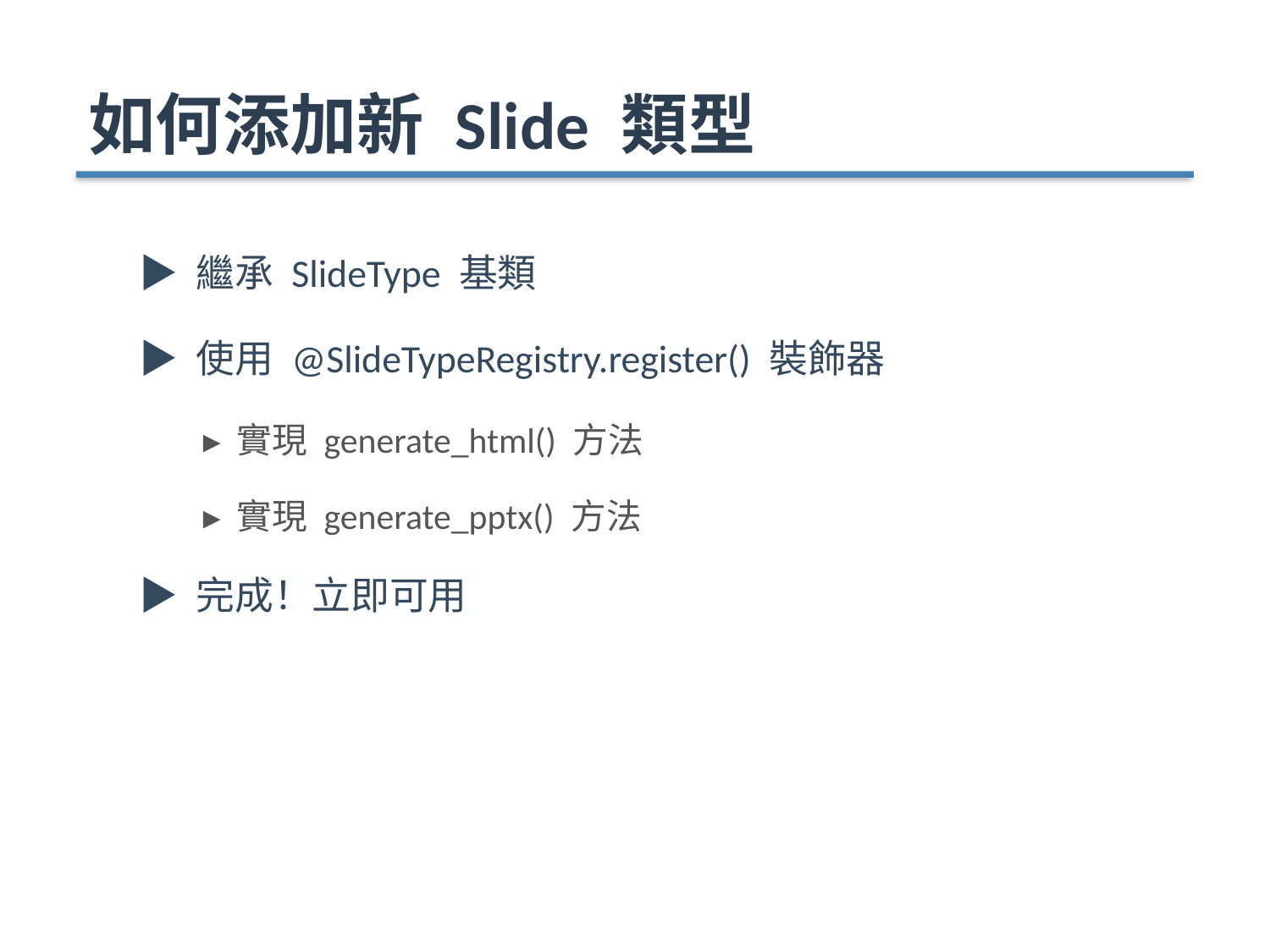

如何添加新 Slide 類型

▶ 繼承 SlideType 基類
▶ 使用 @SlideTypeRegistry.register() 裝飾器
▸ 實現 generate_html() 方法
▸ 實現 generate_pptx() 方法
▶ 完成！立即可用